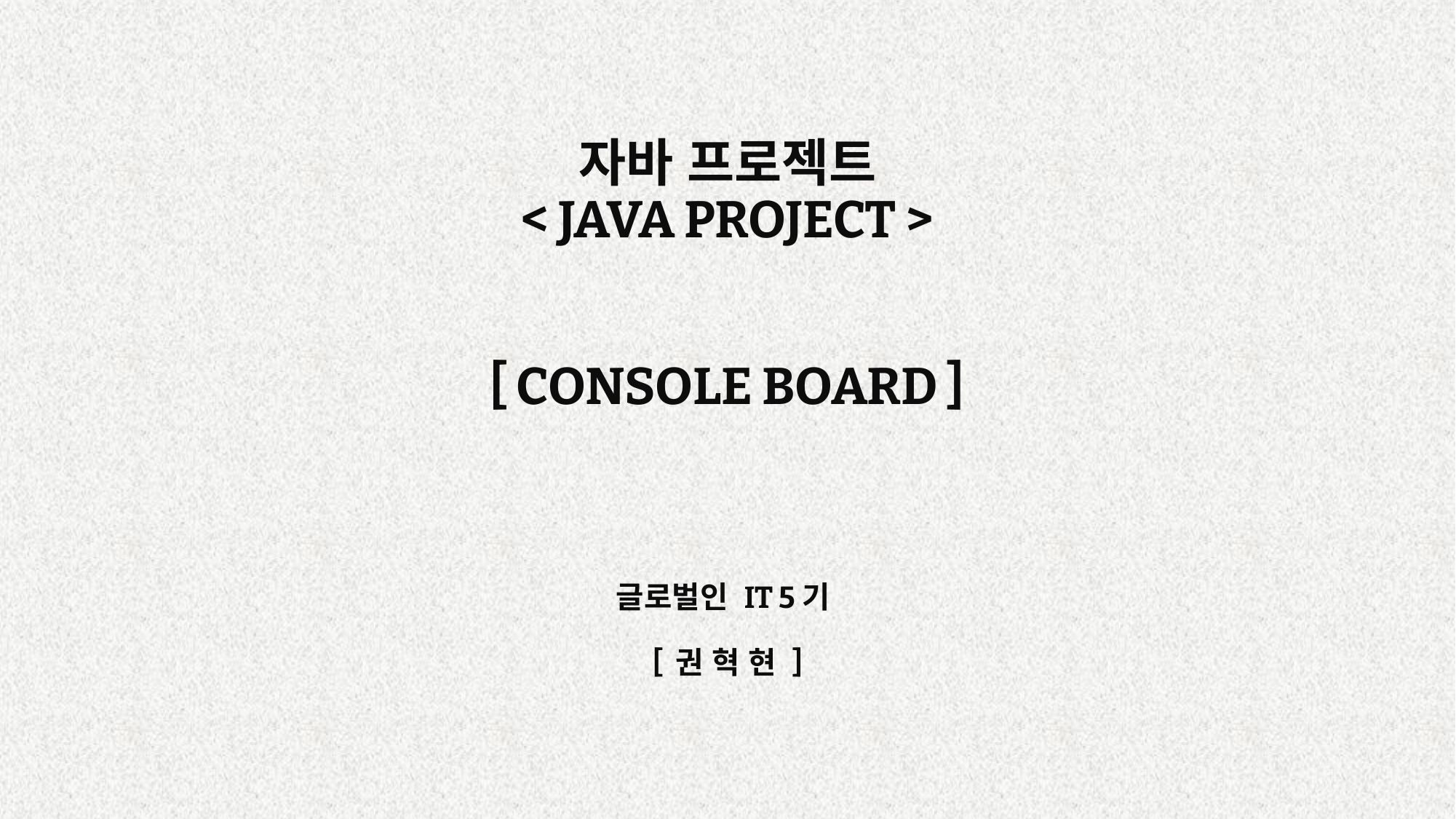

# 자바 프로젝트 < Java project > [ console Board ] 글로벌인 IT 5기 [ 권 혁 현 ]